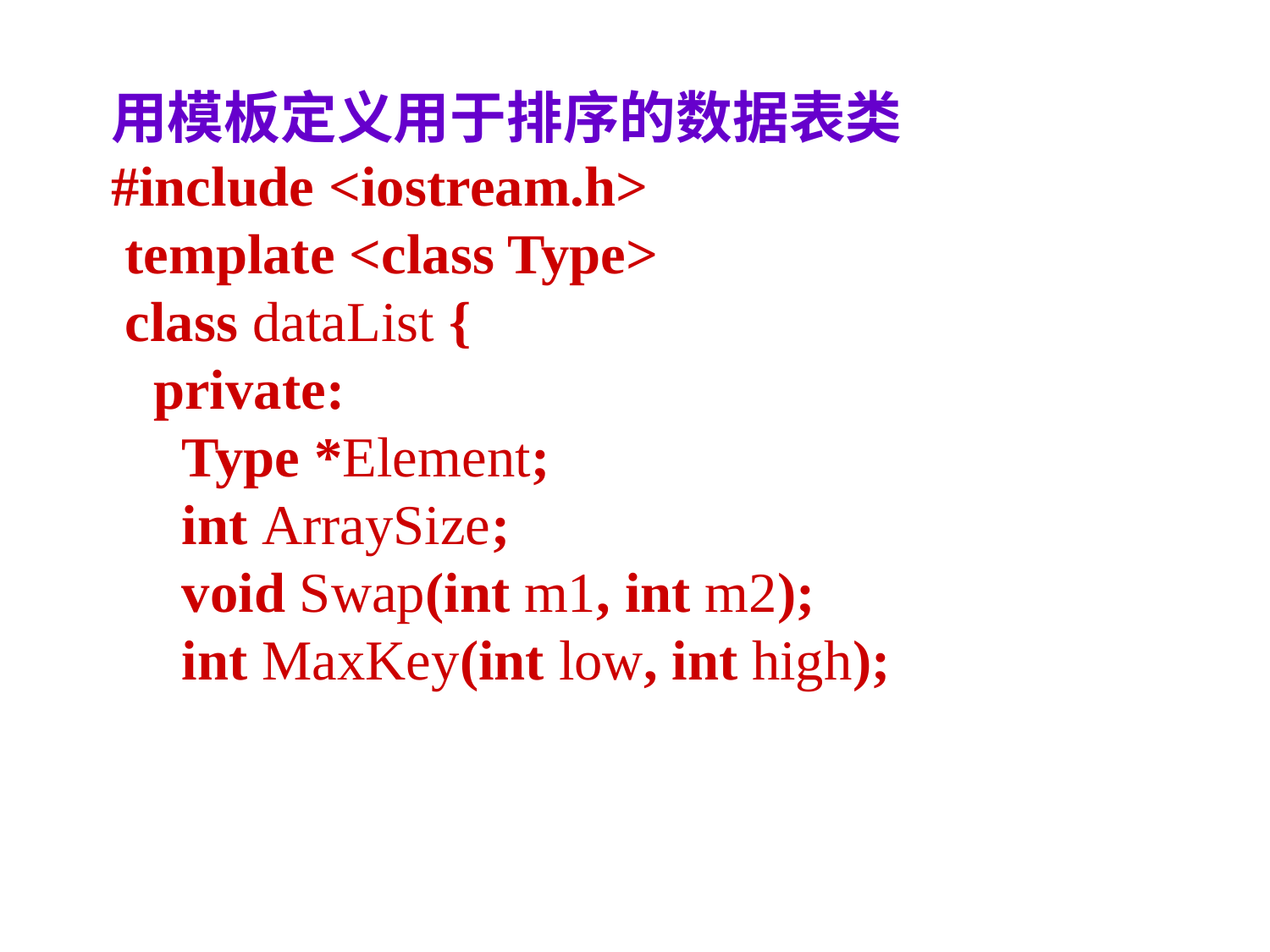

用模板定义用于排序的数据表类
#include <iostream.h>
 template <class Type>
 class dataList {
   private:
     Type *Element;
     int ArraySize;
     void Swap(int m1, int m2);
     int MaxKey(int low, int high);
100